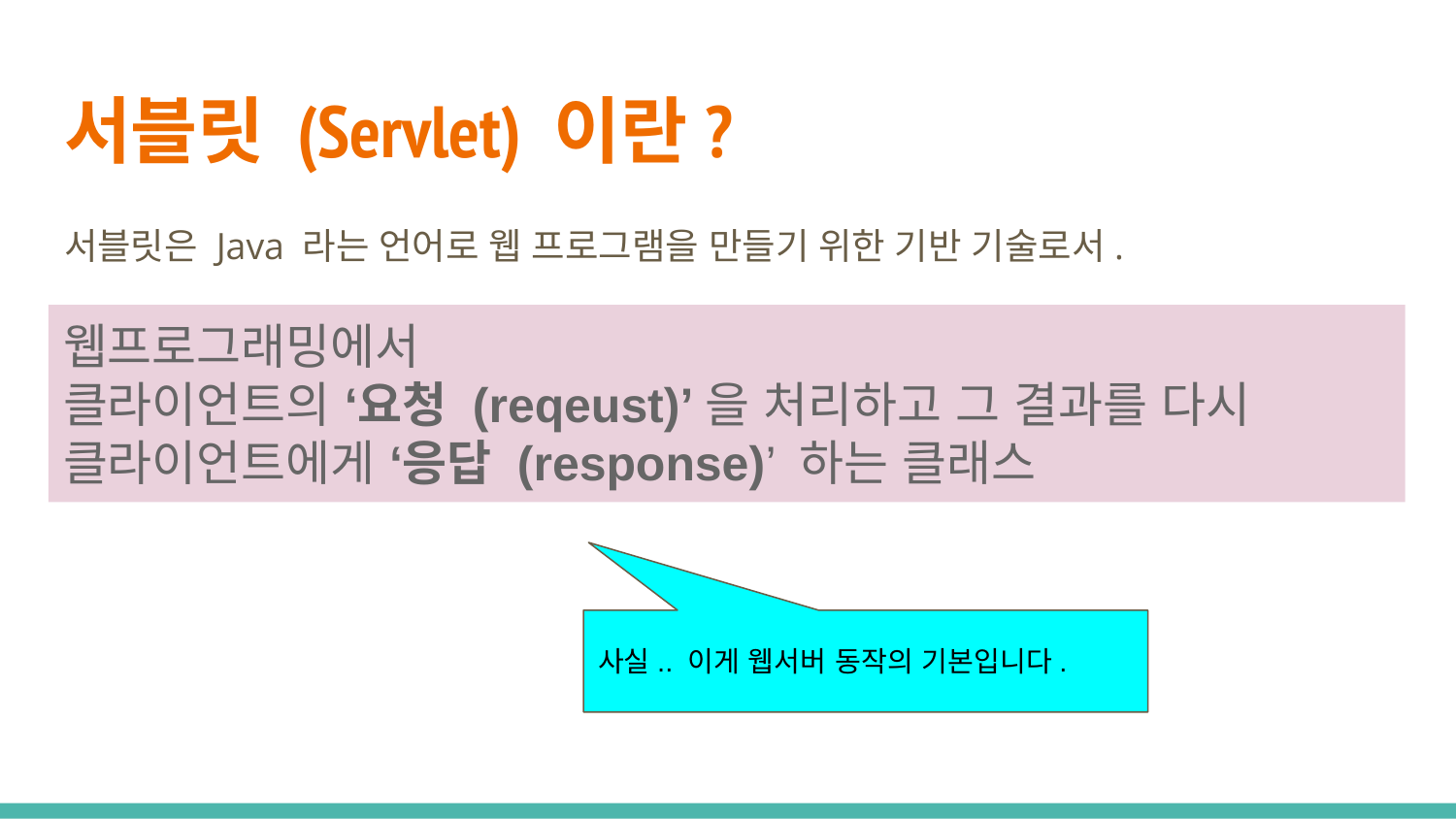

# 서블릿 (Servlet) 이란?
서블릿은 Java 라는 언어로 웹 프로그램을 만들기 위한 기반 기술로서.
웹프로그래밍에서
클라이언트의 ‘요청 (reqeust)’을 처리하고 그 결과를 다시 클라이언트에게 ‘응답 (response)’ 하는 클래스
사실.. 이게 웹서버 동작의 기본입니다.